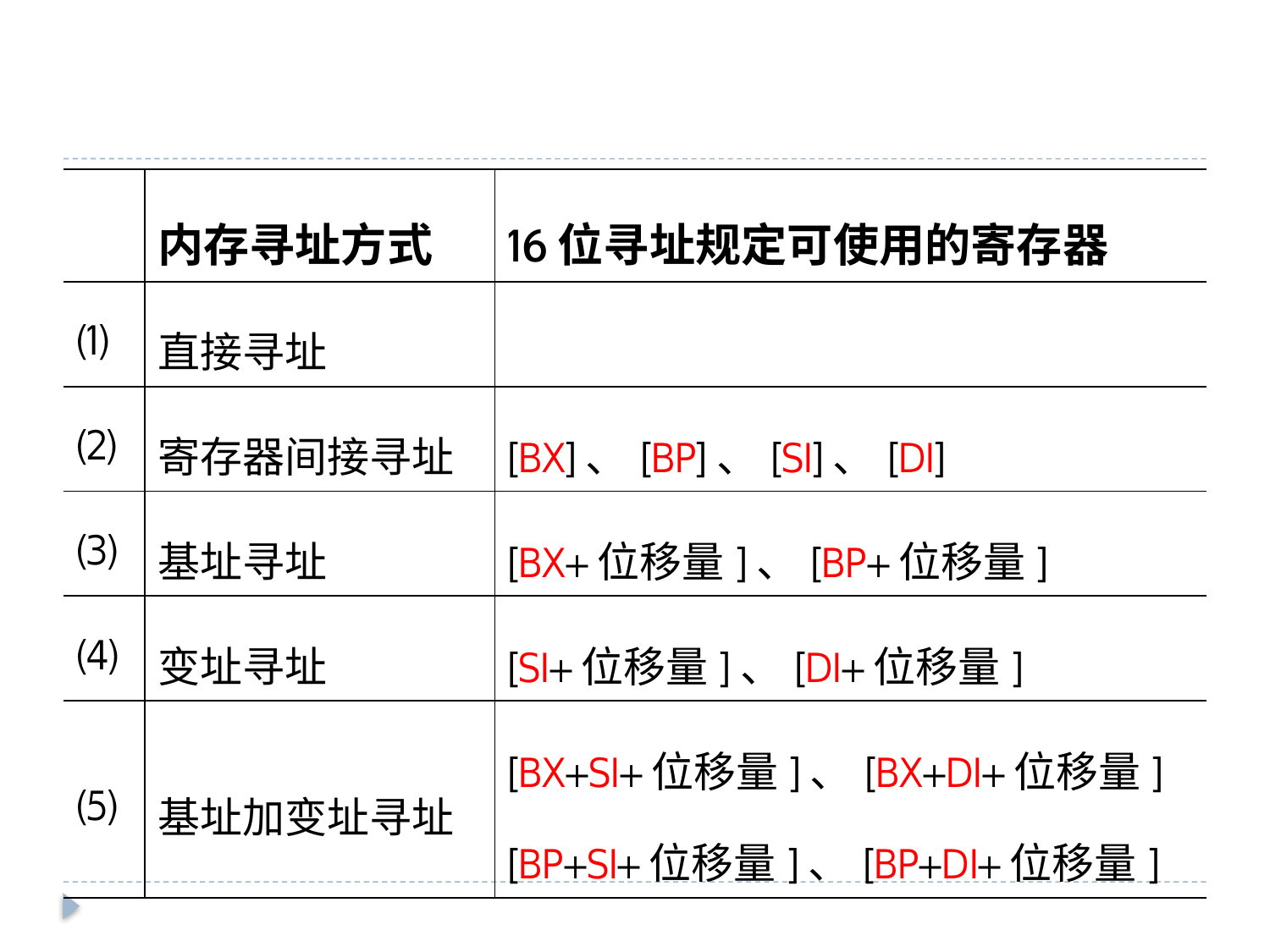

#
|  | 内存寻址方式 | 16位寻址规定可使用的寄存器 |
| --- | --- | --- |
| (1) | 直接寻址 |  |
| (2) | 寄存器间接寻址 | [BX]、[BP]、[SI]、[DI] |
| (3) | 基址寻址 | [BX+位移量]、[BP+位移量] |
| (4) | 变址寻址 | [SI+位移量]、[DI+位移量] |
| (5) | 基址加变址寻址 | [BX+SI+位移量]、[BX+DI+位移量] [BP+SI+位移量]、[BP+DI+位移量] |